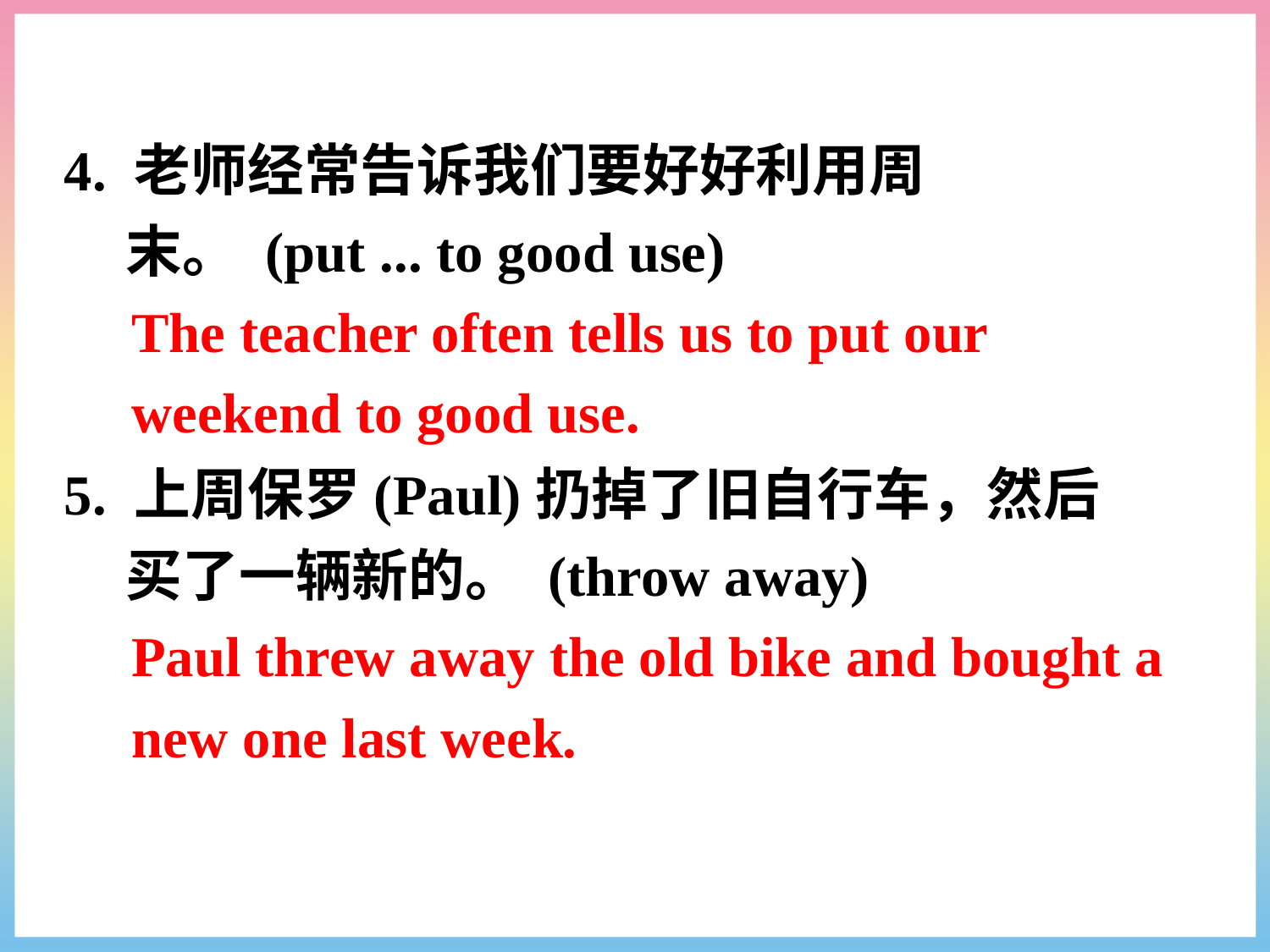

4. 老师经常告诉我们要好好利用周末。 (put ... to good use)

5. 上周保罗(Paul)扔掉了旧自行车，然后买了一辆新的。 (throw away)
The teacher often tells us to put our weekend to good use.

Paul threw away the old bike and bought a new one last week.